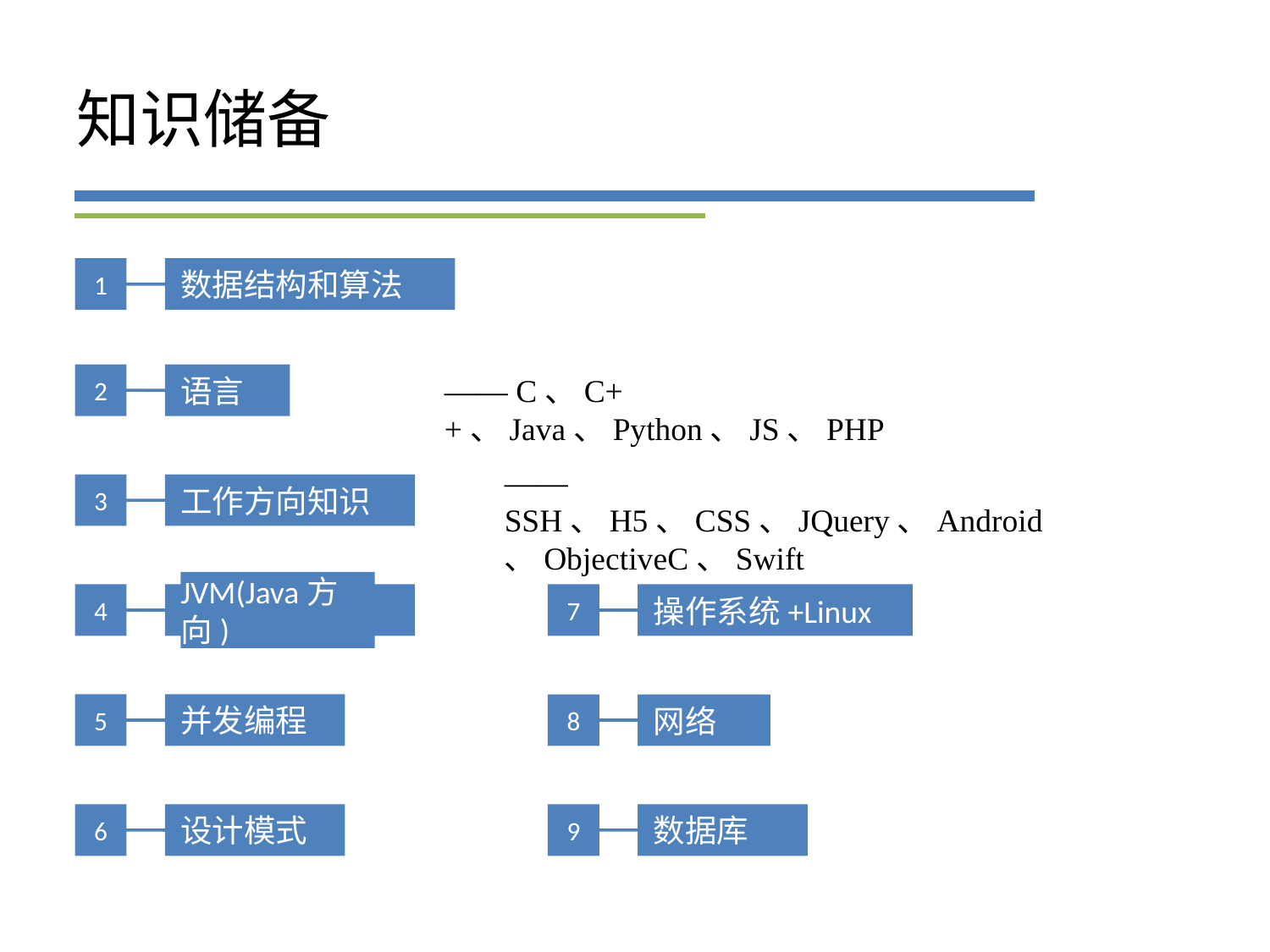

# 知识储备
1

数据结构和算法

2

—— C、C++、Java、Python、JS、PHP
语言

—— SSH、H5、CSS、JQuery、Android、ObjectiveC、Swift
3

工作方向知识

4

7

JVM(Java方向)
操作系统+Linux

5

8

并发编程
网络

9

6

数据库
设计模式